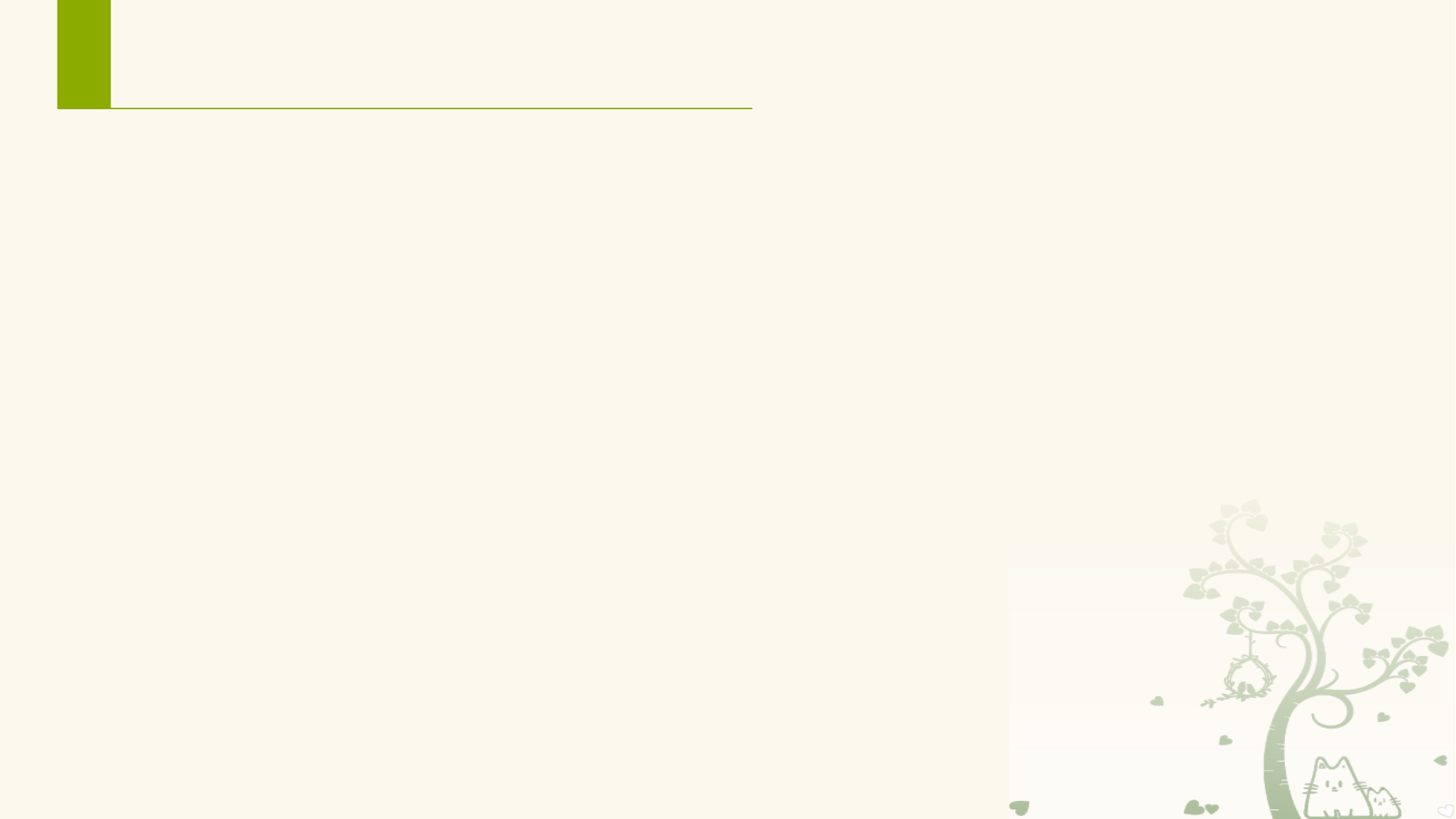

# 8.3.2 启动方式启动的服务
说明：
对于同一类型的Service，Service实例永远只存在一个。
以启动方式运行的服务，其生命周期是独立的，与客户端本身的生命周期没有任何关系，只有客户端调用stopService(..)或服务本身调用stopSelf(..)才能停止。或者，当用户强制结束服务所在进程，或系统因内存不足也可能终止此Service。
可以在一个客户端通过startService(..)启动Service，然后在其他客户端通过调用stopService(..)结束此Service。
客户端调用stopService(..)时，如果当前Service没有启动，也不会出现任何报错或问题，也就是说，stopService(..)无需做当前Service是否有效的判断。